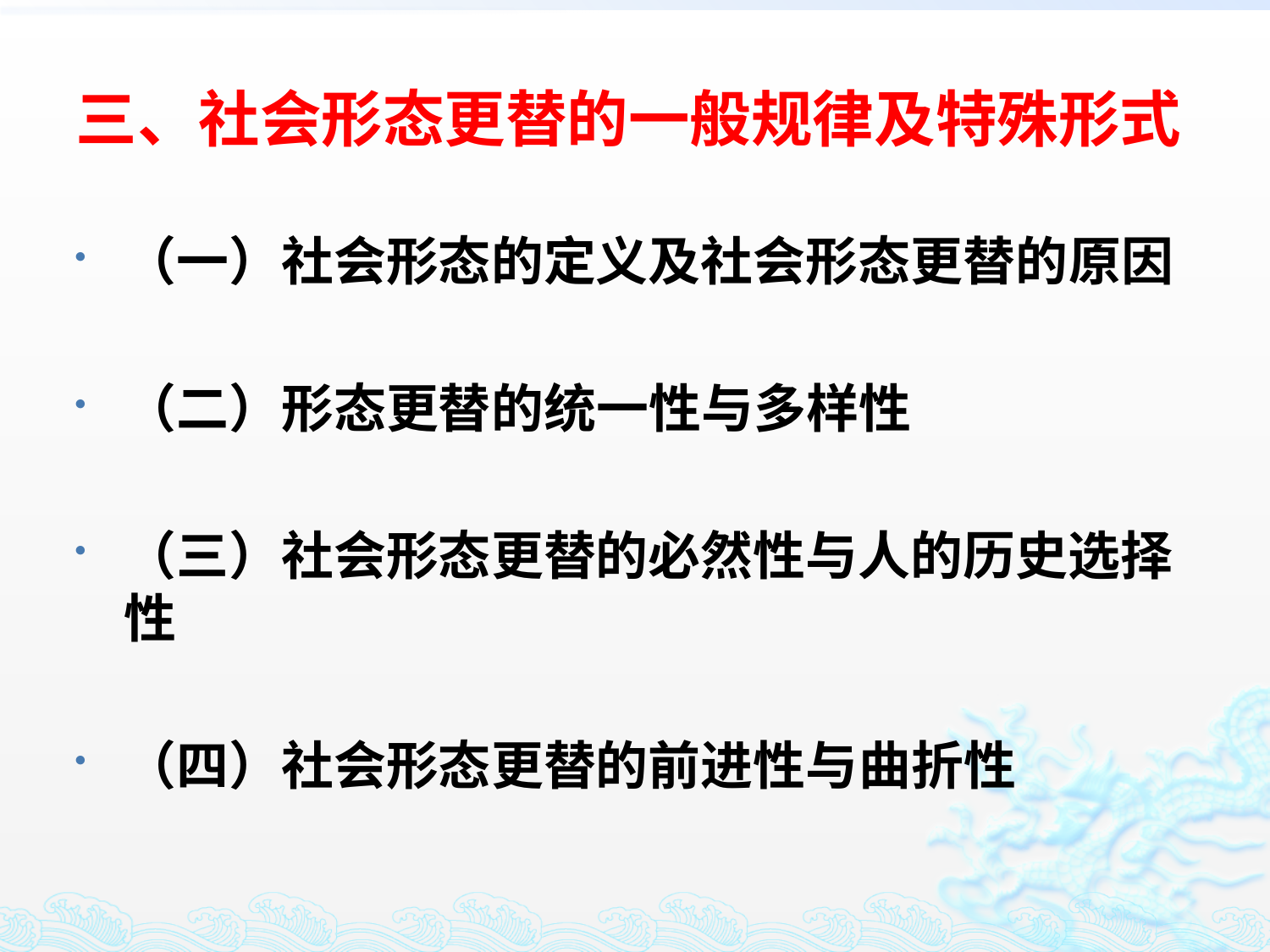

# 三、社会形态更替的一般规律及特殊形式
（一）社会形态的定义及社会形态更替的原因

（二）形态更替的统一性与多样性

（三）社会形态更替的必然性与人的历史选择性

（四）社会形态更替的前进性与曲折性